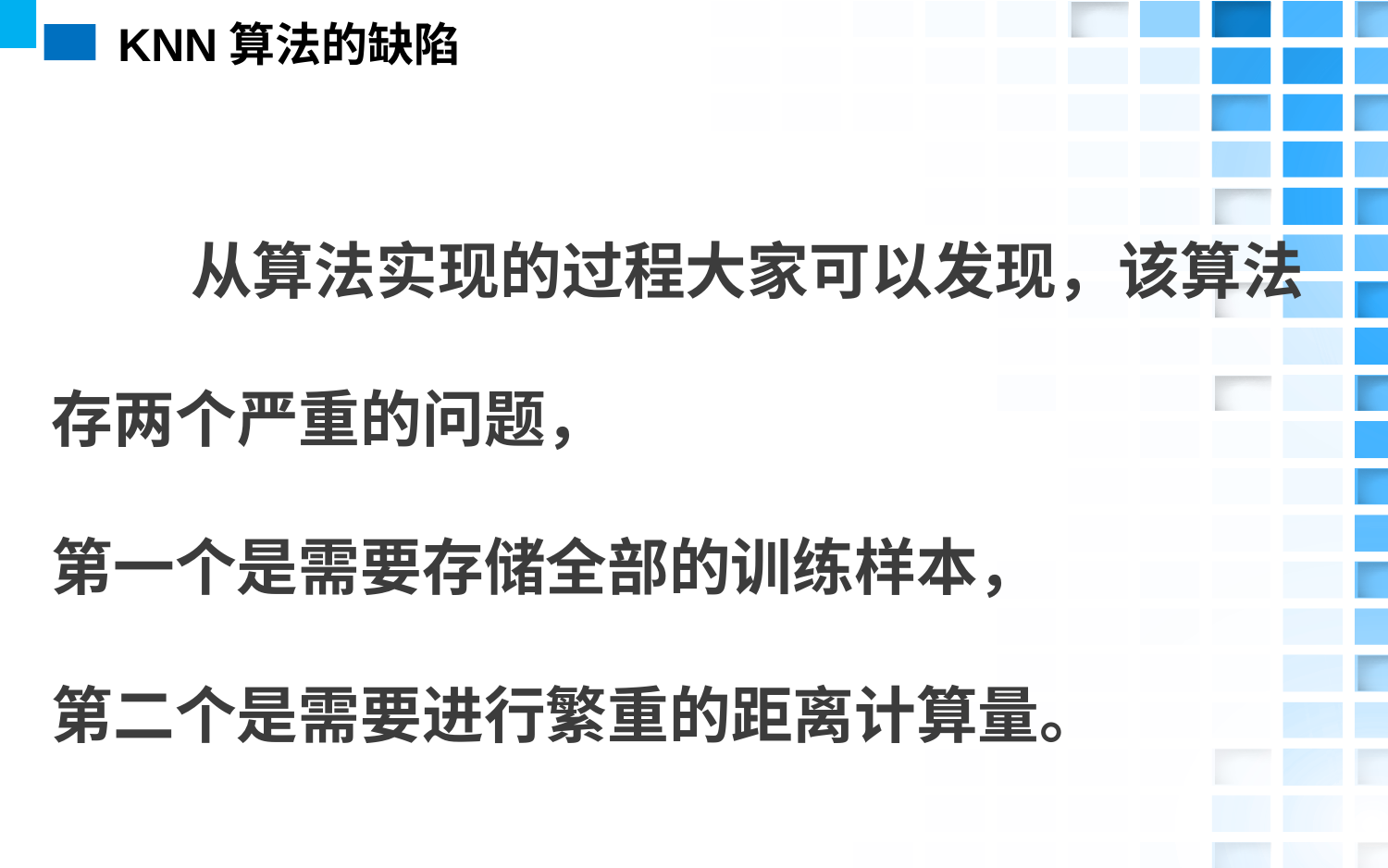

# KNN算法的缺陷
	从算法实现的过程大家可以发现，该算法存两个严重的问题，
第一个是需要存储全部的训练样本，
第二个是需要进行繁重的距离计算量。